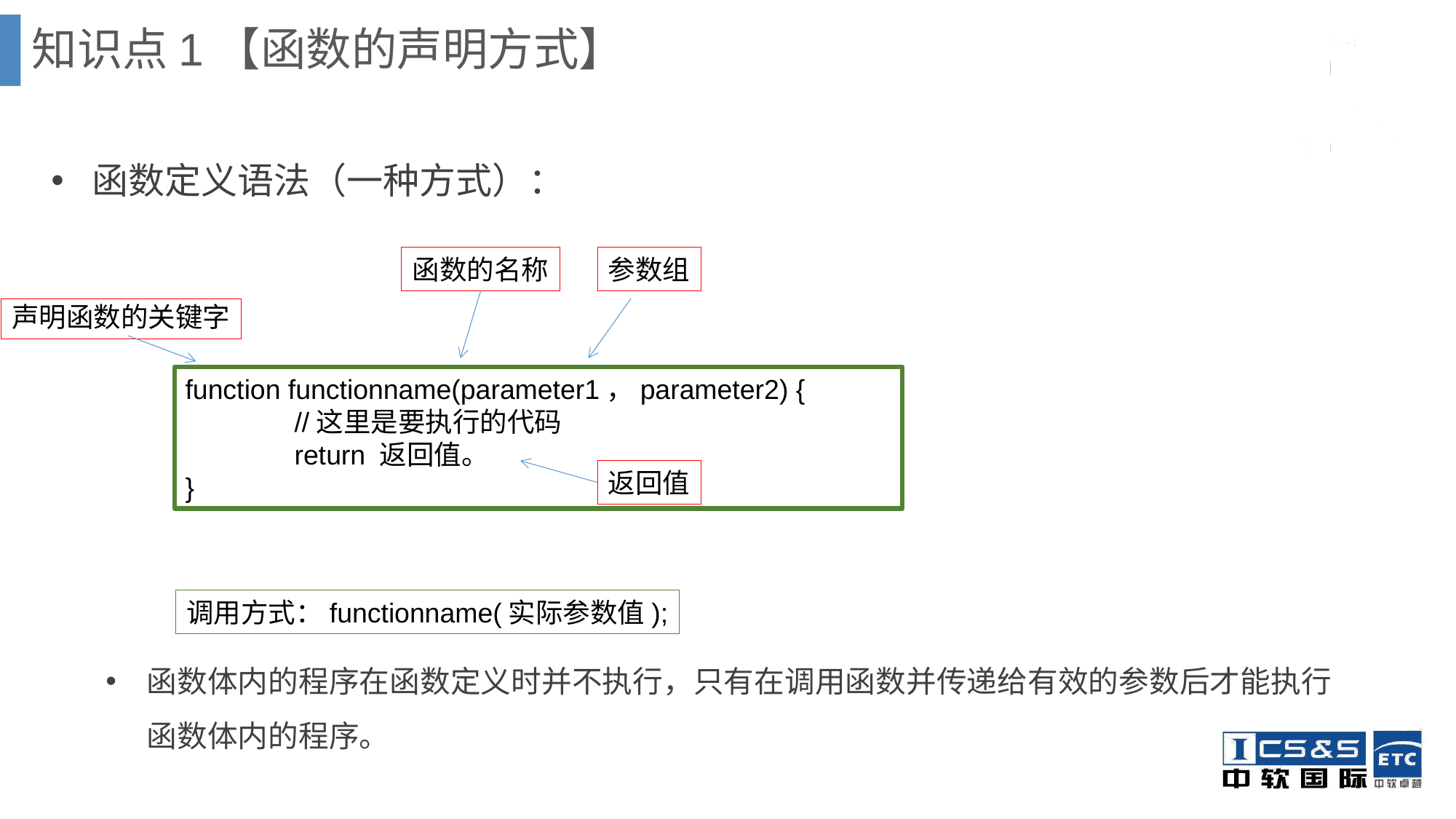

知识点1【函数的声明方式】
函数定义语法（一种方式）：

函数体内的程序在函数定义时并不执行，只有在调用函数并传递给有效的参数后才能执行函数体内的程序。

函数的名称
参数组
声明函数的关键字
function functionname(parameter1，parameter2) {
	//这里是要执行的代码
	return 返回值。
}
返回值
调用方式：functionname(实际参数值);